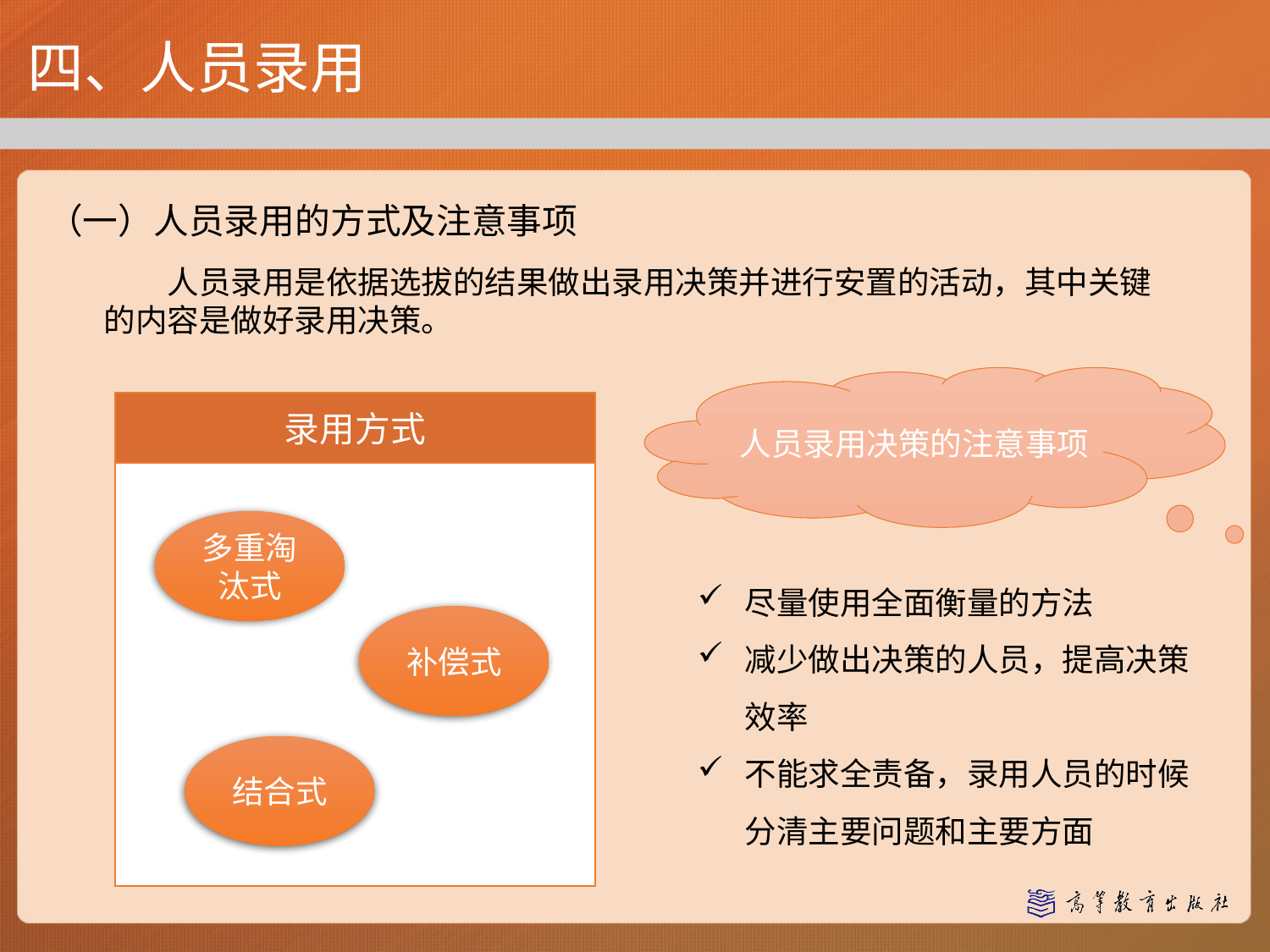

四、人员录用
（一）人员录用的方式及注意事项
人员录用是依据选拔的结果做出录用决策并进行安置的活动，其中关键的内容是做好录用决策。

人员录用决策的注意事项
录用方式

多重淘汰式
补偿式
结合式
尽量使用全面衡量的方法
减少做出决策的人员，提高决策效率
不能求全责备，录用人员的时候分清主要问题和主要方面